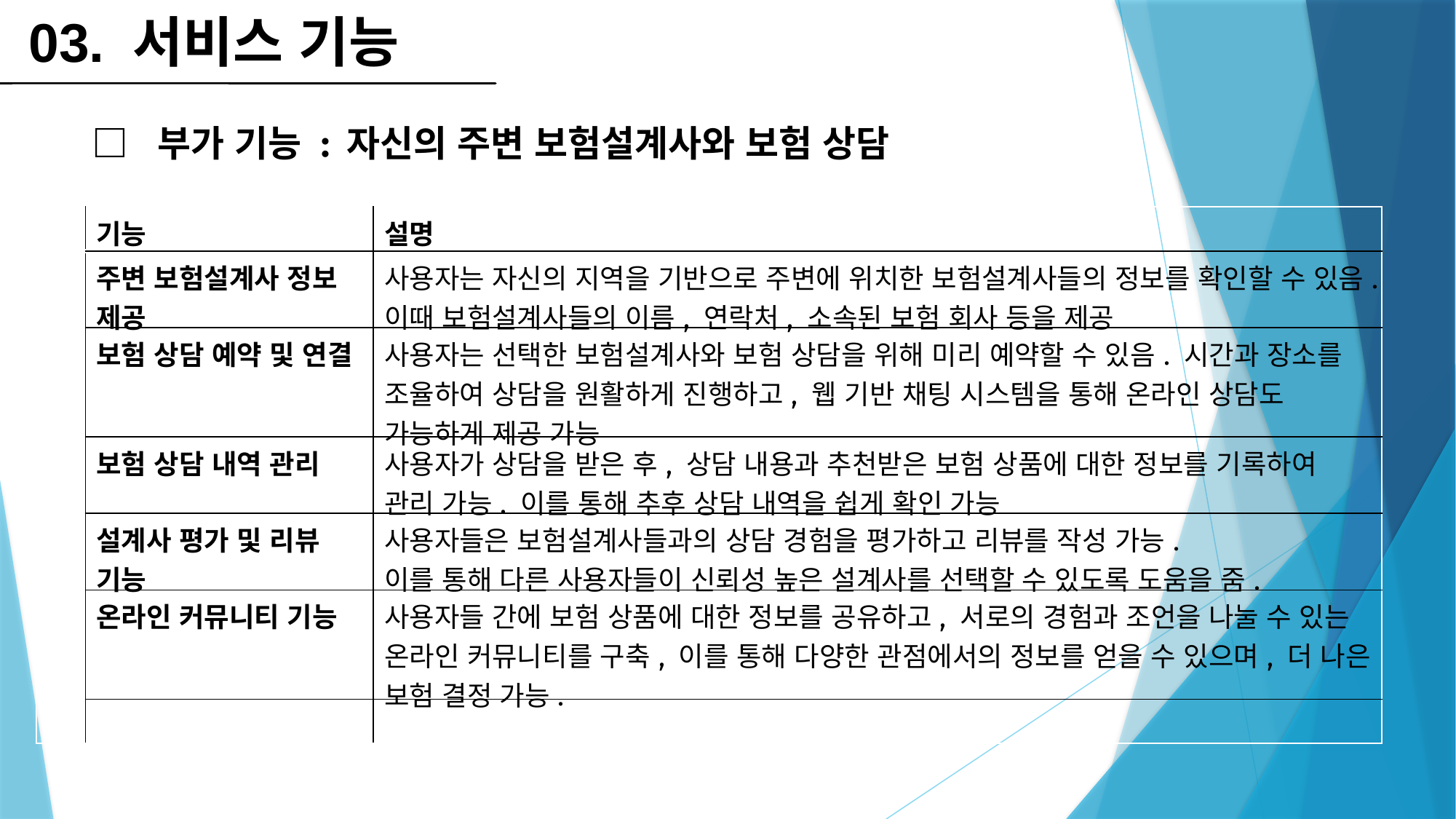

03. 서비스 기능

□  부가 기능 : 자신의 주변 보험설계사와 보험 상담

|  | 기능 | 설명 |
| --- | --- | --- |
|  | 주변 보험설계사 정보 제공 | 사용자는 자신의 지역을 기반으로 주변에 위치한 보험설계사들의 정보를 확인할 수 있음. 이때 보험설계사들의 이름, 연락처, 소속된 보험 회사 등을 제공 |
|  | 보험 상담 예약 및 연결 | 사용자는 선택한 보험설계사와 보험 상담을 위해 미리 예약할 수 있음. 시간과 장소를 조율하여 상담을 원활하게 진행하고, 웹 기반 채팅 시스템을 통해 온라인 상담도 가능하게 제공 가능 |
|  | 보험 상담 내역 관리 | 사용자가 상담을 받은 후, 상담 내용과 추천받은 보험 상품에 대한 정보를 기록하여 관리 가능. 이를 통해 추후 상담 내역을 쉽게 확인 가능 |
|  | 설계사 평가 및 리뷰 기능 | 사용자들은 보험설계사들과의 상담 경험을 평가하고 리뷰를 작성 가능. 이를 통해 다른 사용자들이 신뢰성 높은 설계사를 선택할 수 있도록 도움을 줌. |
|  | 온라인 커뮤니티 기능 | 사용자들 간에 보험 상품에 대한 정보를 공유하고, 서로의 경험과 조언을 나눌 수 있는 온라인 커뮤니티를 구축, 이를 통해 다양한 관점에서의 정보를 얻을 수 있으며, 더 나은 보험 결정 가능. |
|  |  |  |